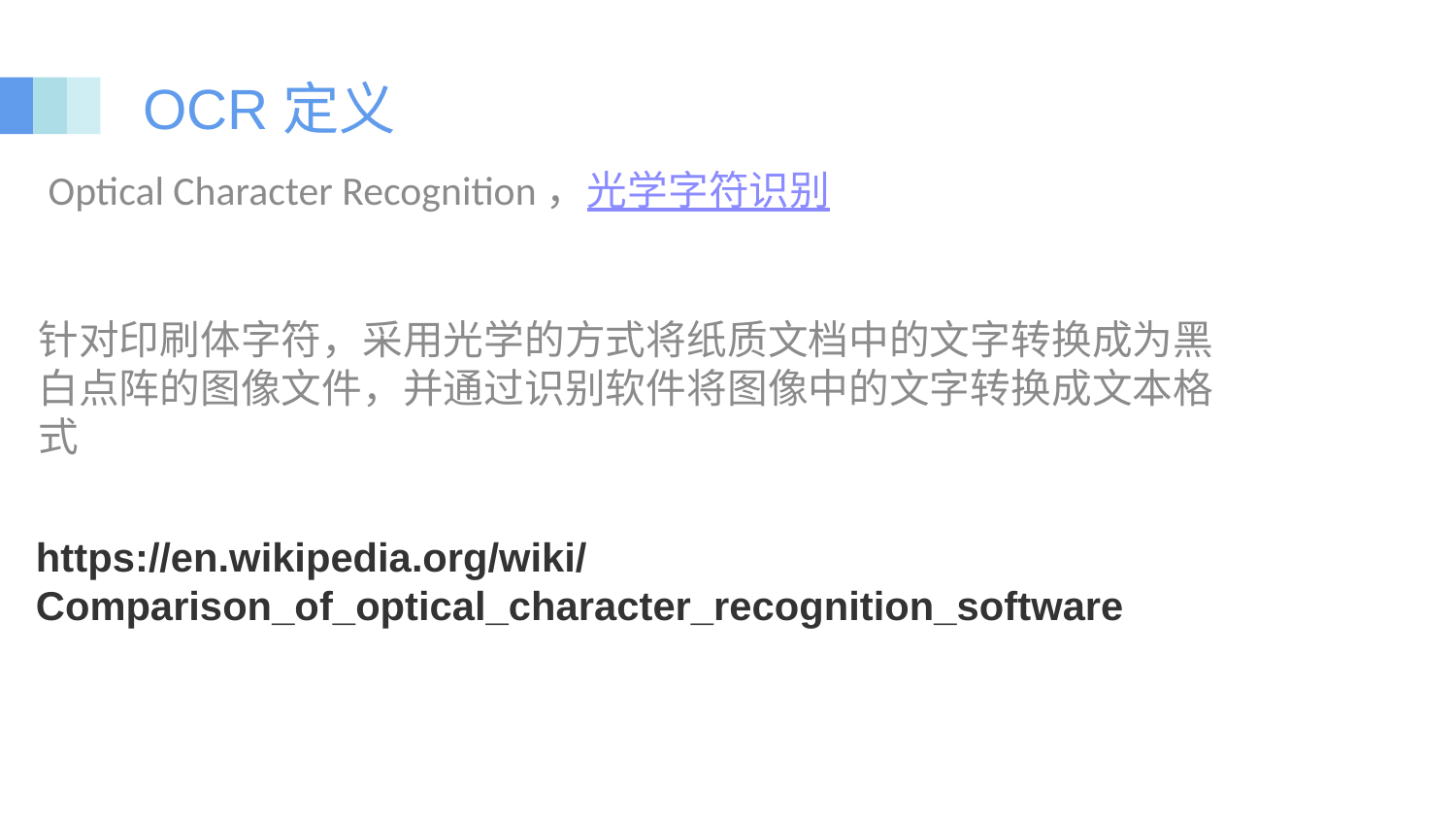

OCR定义

Optical Character Recognition，光学字符识别
针对印刷体字符，采用光学的方式将纸质文档中的文字转换成为黑白点阵的图像文件，并通过识别软件将图像中的文字转换成文本格式

https://en.wikipedia.org/wiki/Comparison_of_optical_character_recognition_software